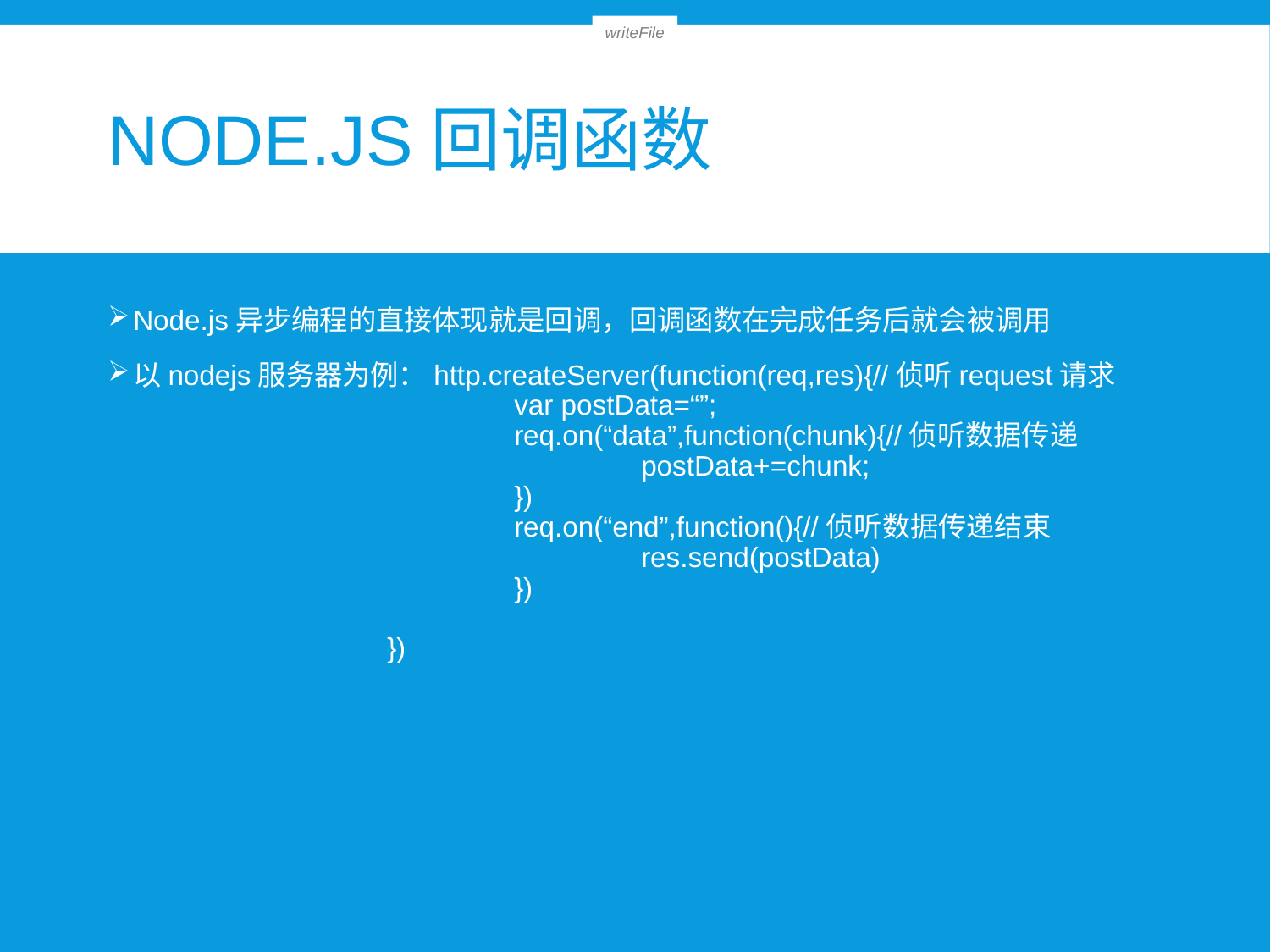

writeFile
# Node.js回调函数
Node.js异步编程的直接体现就是回调，回调函数在完成任务后就会被调用
以nodejs服务器为例：http.createServer(function(req,res){//侦听request请求
			var postData=“”;
			req.on(“data”,function(chunk){//侦听数据传递
				postData+=chunk;
			})
			req.on(“end”,function(){//侦听数据传递结束
				res.send(postData)
			})
		})